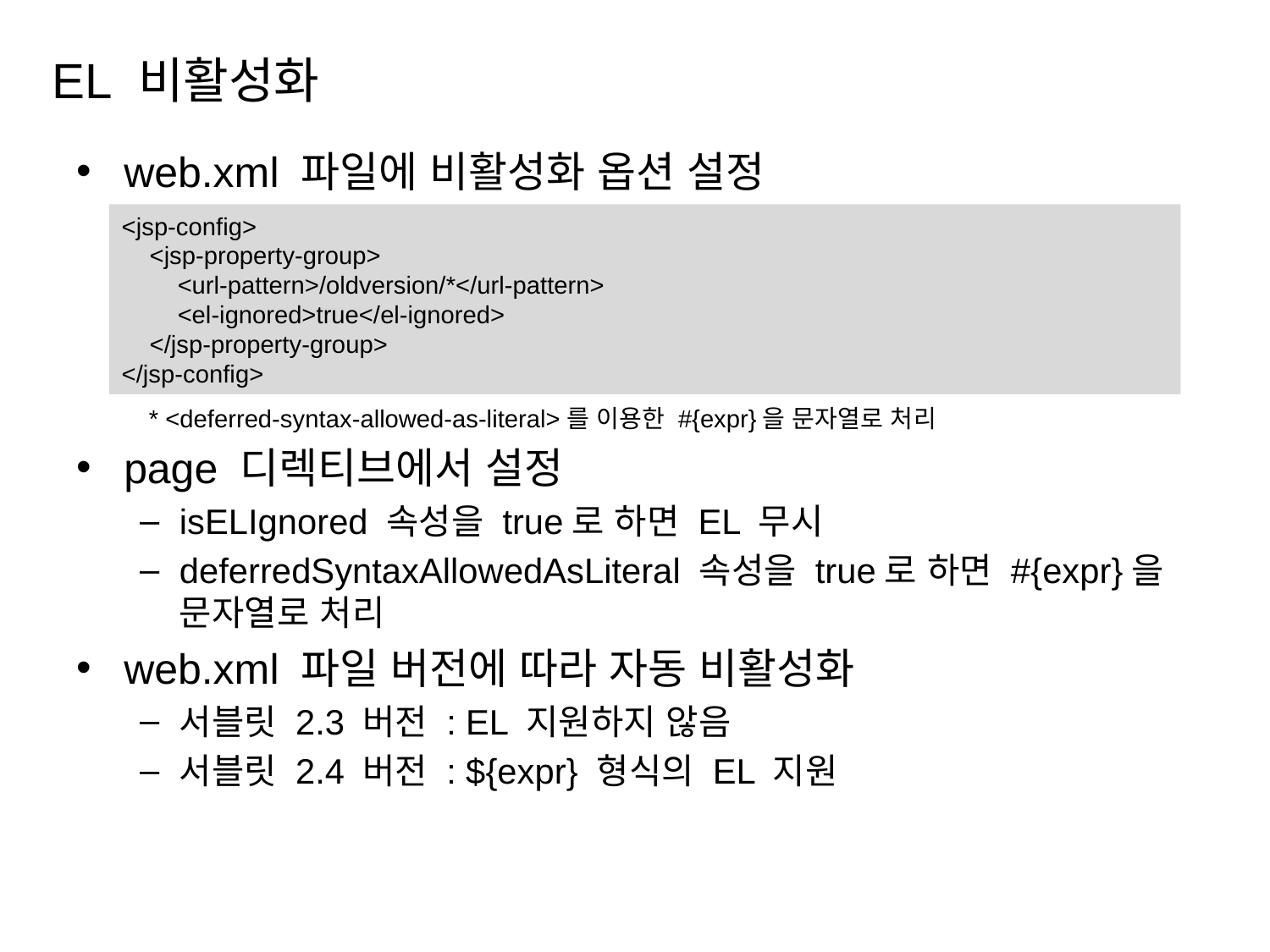

# EL 비활성화
web.xml 파일에 비활성화 옵션 설정

page 디렉티브에서 설정
isELIgnored 속성을 true로 하면 EL 무시
deferredSyntaxAllowedAsLiteral 속성을 true로 하면 #{expr}을 문자열로 처리
web.xml 파일 버전에 따라 자동 비활성화
서블릿 2.3 버전 : EL 지원하지 않음
서블릿 2.4 버전 : ${expr} 형식의 EL 지원
<jsp-config>
    <jsp-property-group>
        <url-pattern>/oldversion/*</url-pattern>
        <el-ignored>true</el-ignored>
    </jsp-property-group>
</jsp-config>
* <deferred-syntax-allowed-as-literal>를 이용한 #{expr}을 문자열로 처리